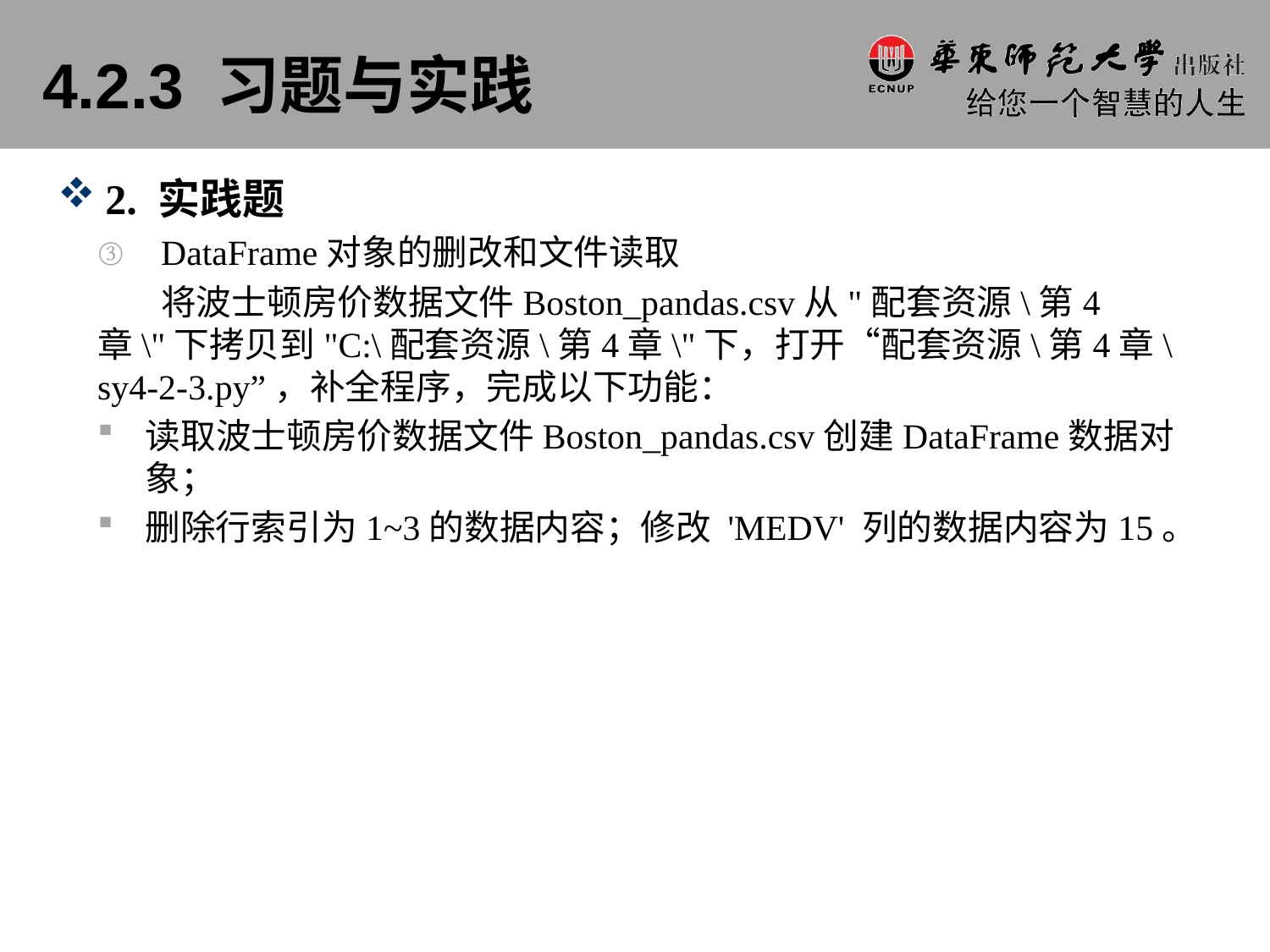

# 4.2.3 习题与实践
2. 实践题
DataFrame对象的删改和文件读取
将波士顿房价数据文件Boston_pandas.csv从"配套资源\第4章\"下拷贝到"C:\配套资源\第4章\"下，打开“配套资源\第4章\sy4-2-3.py”，补全程序，完成以下功能：
读取波士顿房价数据文件Boston_pandas.csv创建DataFrame数据对象；
删除行索引为1~3的数据内容；修改 'MEDV' 列的数据内容为15。